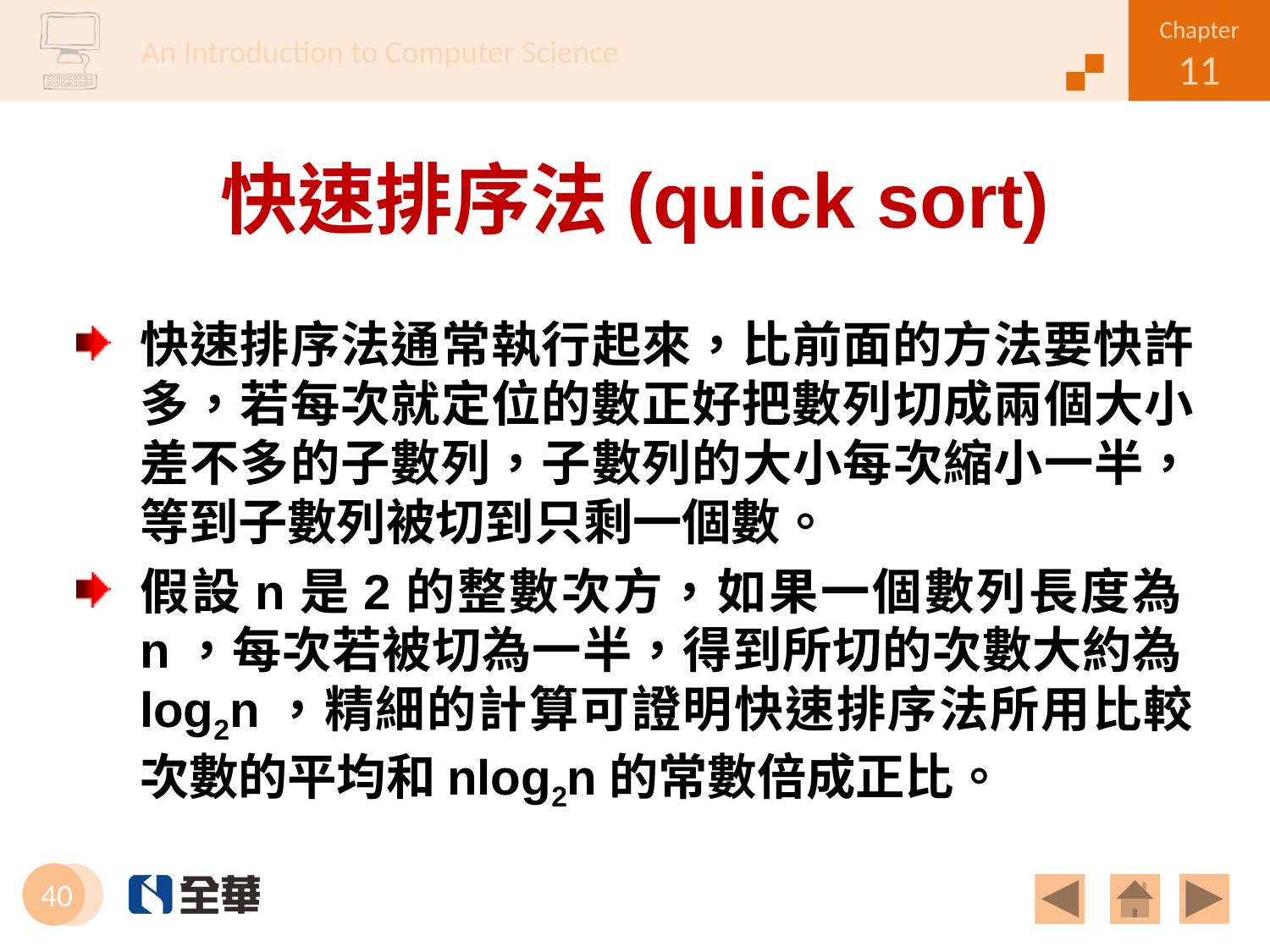

# 快速排序法(quick sort)
快速排序法通常執行起來，比前面的方法要快許多，若每次就定位的數正好把數列切成兩個大小差不多的子數列，子數列的大小每次縮小一半，等到子數列被切到只剩一個數。
假設n是2的整數次方，如果一個數列長度為n，每次若被切為一半，得到所切的次數大約為log2n，精細的計算可證明快速排序法所用比較次數的平均和nlog2n的常數倍成正比。